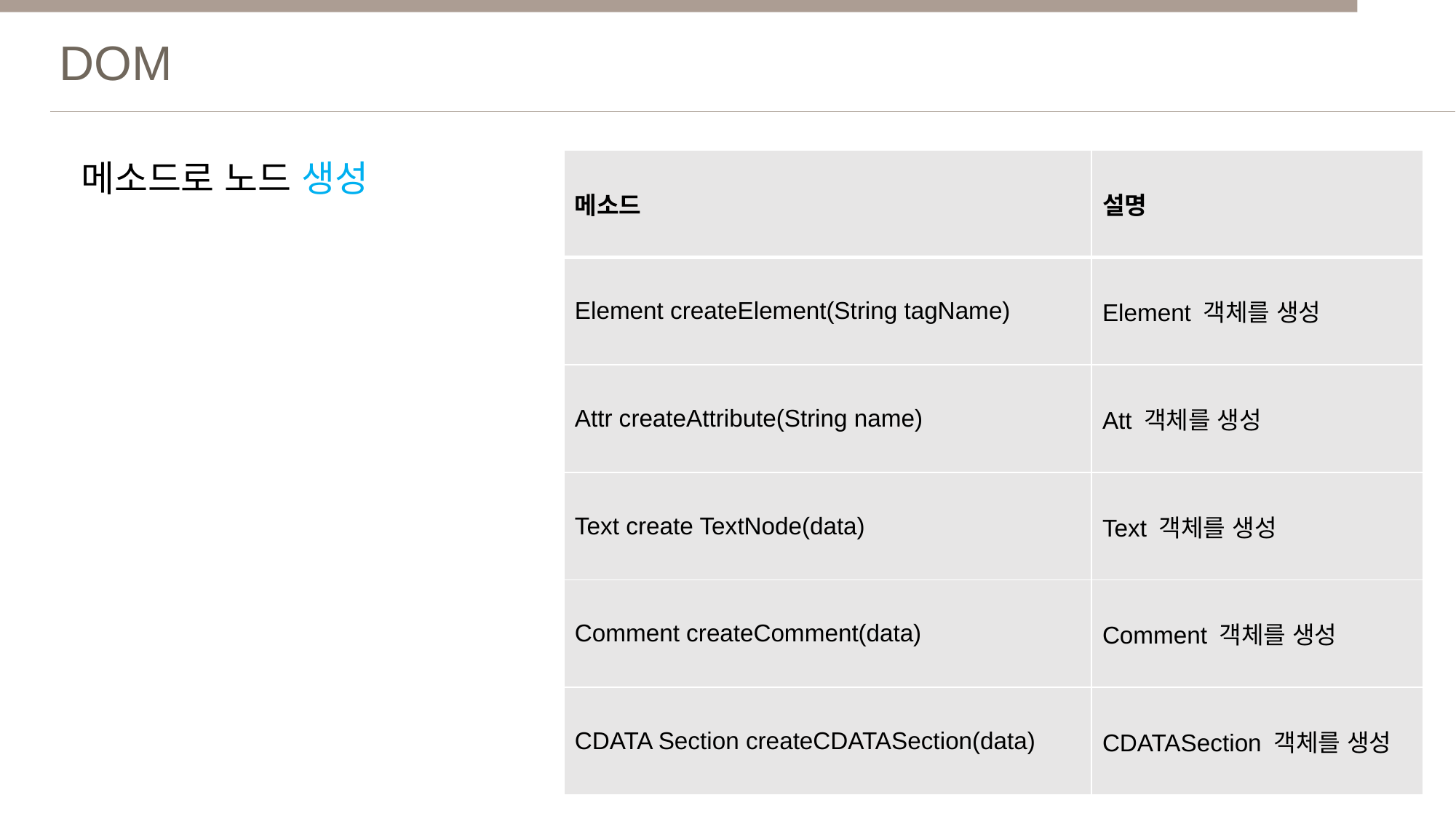

DOM
메소드로 노드 생성
| 메소드 | 설명 |
| --- | --- |
| Element createElement(String tagName) | Element 객체를 생성 |
| Attr createAttribute(String name) | Att 객체를 생성 |
| Text create TextNode(data) | Text 객체를 생성 |
| Comment createComment(data) | Comment 객체를 생성 |
| CDATA Section createCDATASection(data) | CDATASection 객체를 생성 |